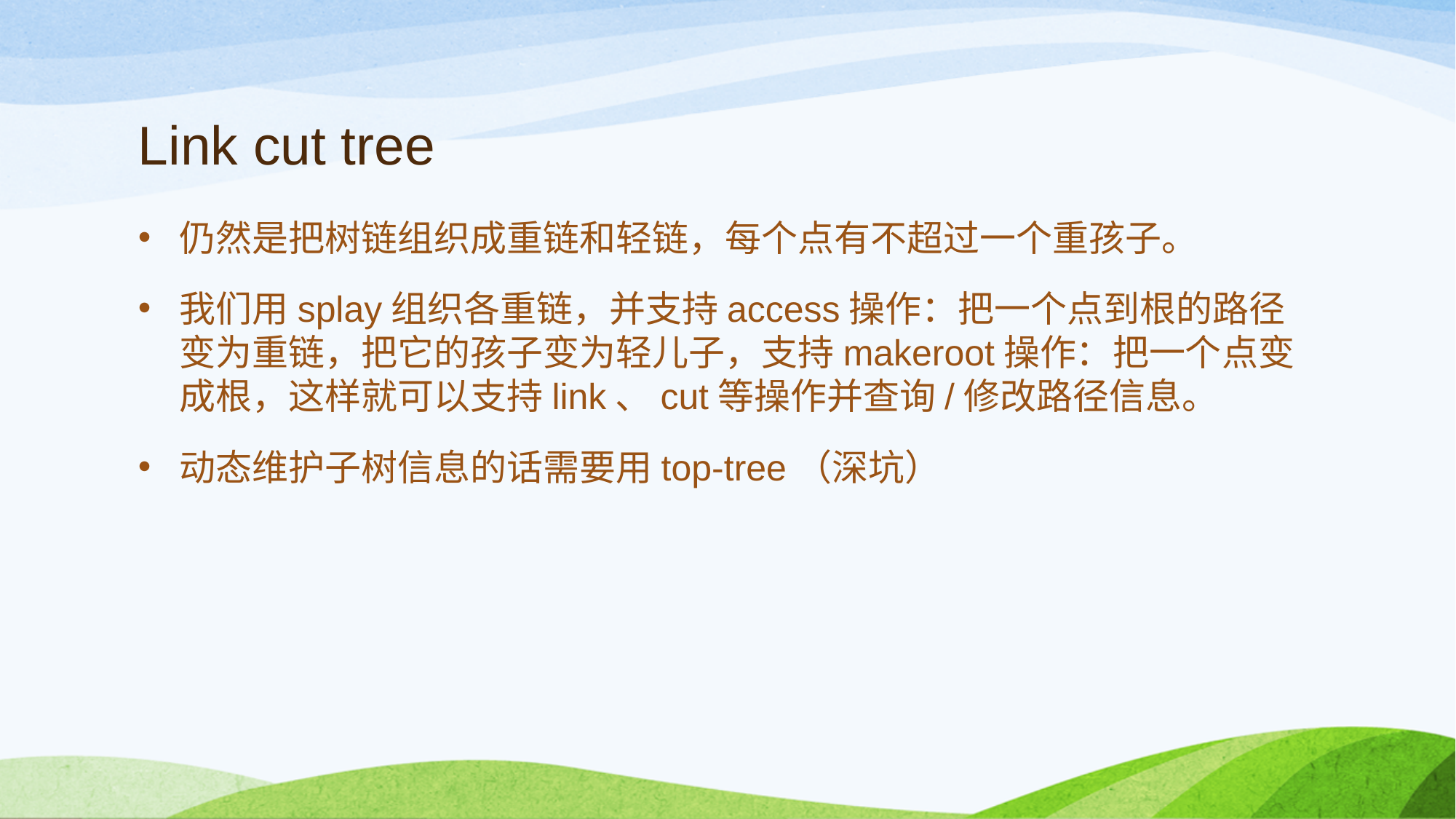

# Link cut tree
仍然是把树链组织成重链和轻链，每个点有不超过一个重孩子。
我们用splay组织各重链，并支持access操作：把一个点到根的路径变为重链，把它的孩子变为轻儿子，支持makeroot操作：把一个点变成根，这样就可以支持link、cut等操作并查询/修改路径信息。
动态维护子树信息的话需要用top-tree（深坑）